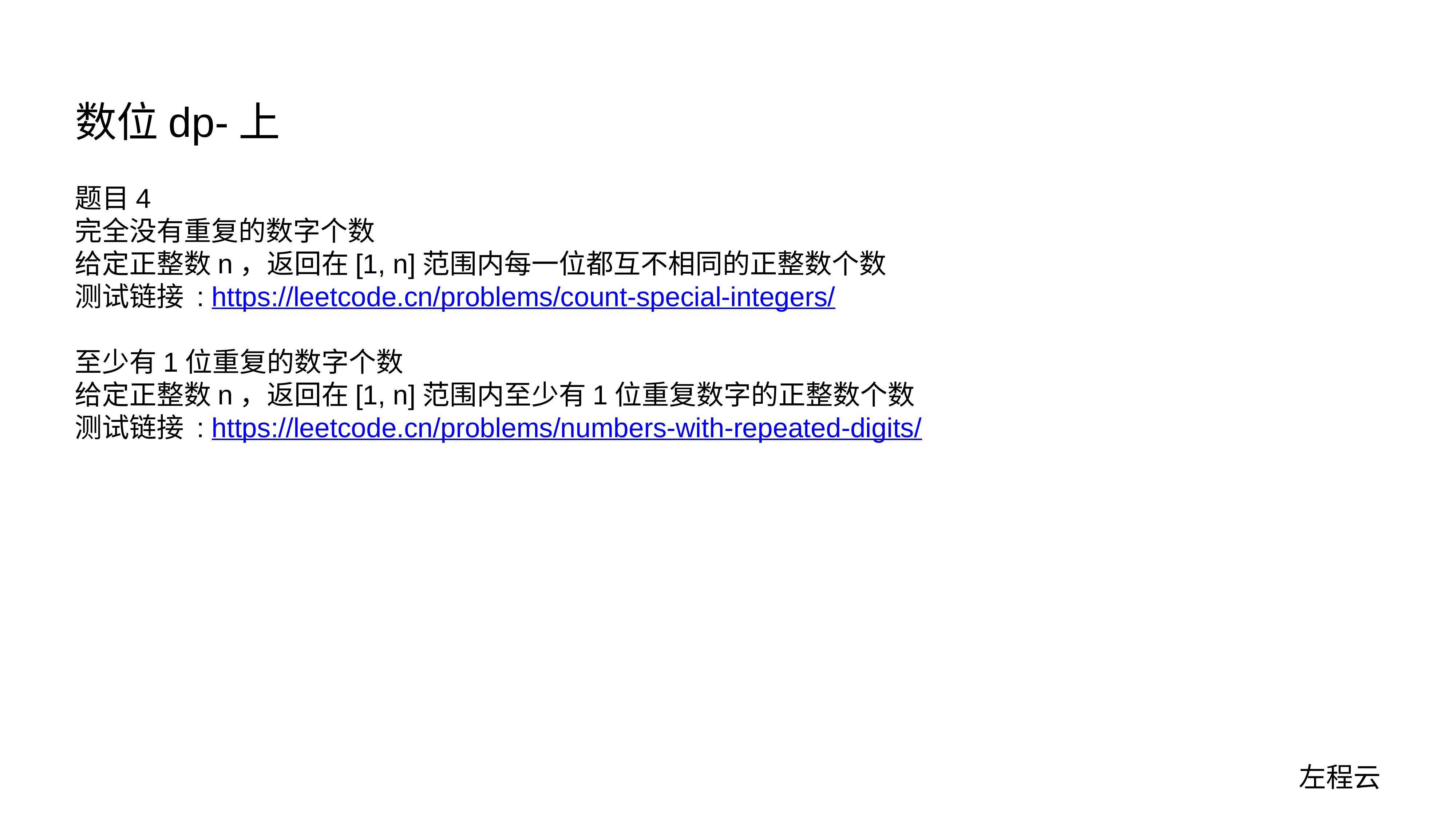

# 数位dp-上
题目4
完全没有重复的数字个数
给定正整数n，返回在[1, n]范围内每一位都互不相同的正整数个数
测试链接 : https://leetcode.cn/problems/count-special-integers/

至少有1位重复的数字个数
给定正整数n，返回在[1, n]范围内至少有1位重复数字的正整数个数
测试链接 : https://leetcode.cn/problems/numbers-with-repeated-digits/
左程云